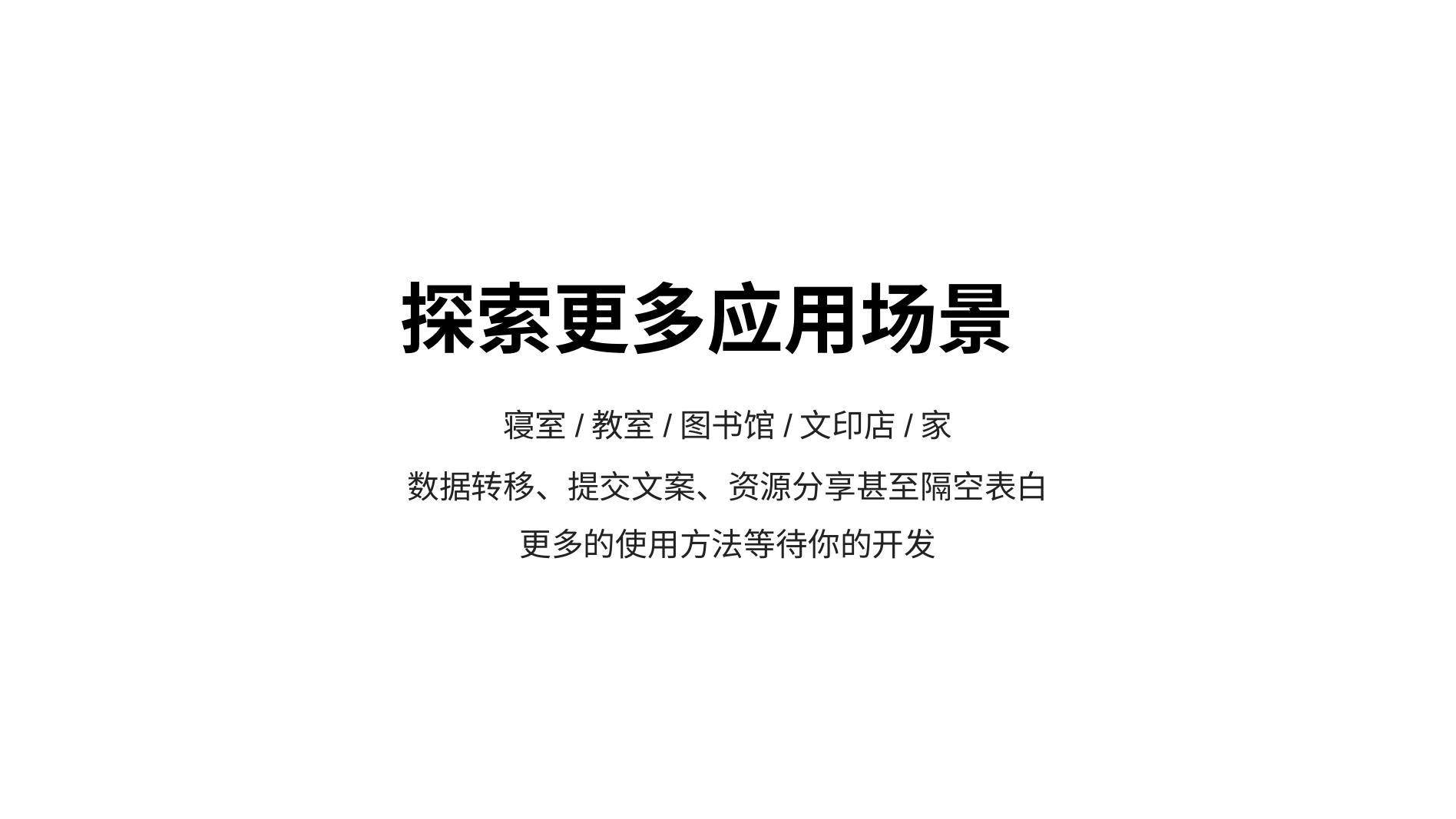

探索更多应用场景
寝室/教室/图书馆/文印店/家
数据转移、提交文案、资源分享甚至隔空表白
更多的使用方法等待你的开发